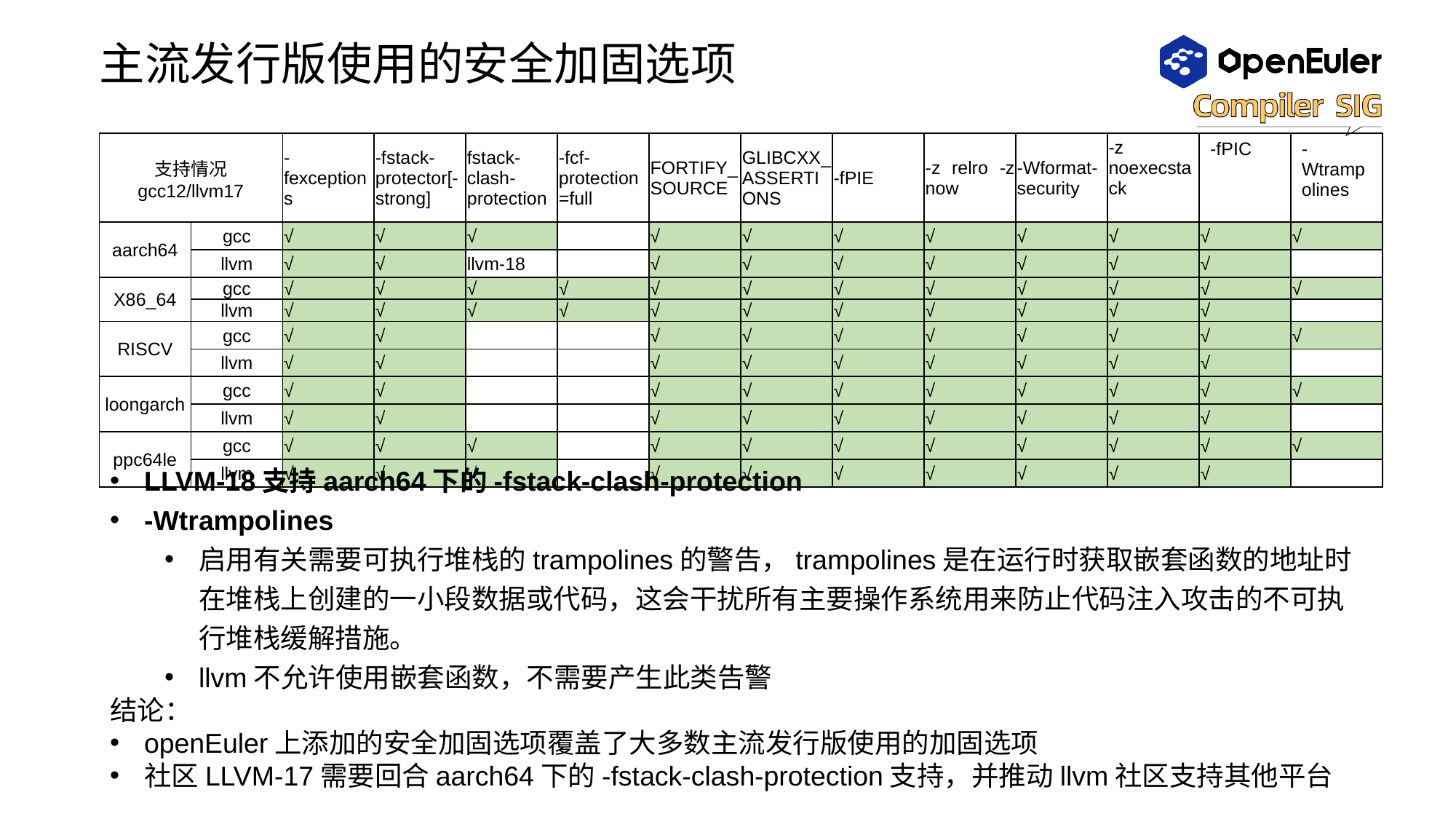

# 主流发行版使用的安全加固选项
| 支持情况 gcc12/llvm17 |  | -fexceptions | -fstack-protector[-strong] | fstack-clash-protection | -fcf-protection=full | FORTIFY\_SOURCE | GLIBCXX\_ASSERTIONS | -fPIE | -z relro -z now | -Wformat-security | -z noexecstack | -fPIC | -Wtrampolines |
| --- | --- | --- | --- | --- | --- | --- | --- | --- | --- | --- | --- | --- | --- |
| aarch64 | gcc | √ | √ | √ |  | √ | √ | √ | √ | √ | √ | √ | √ |
|  | llvm | √ | √ | llvm-18 |  | √ | √ | √ | √ | √ | √ | √ |  |
| X86\_64 | gcc | √ | √ | √ | √ | √ | √ | √ | √ | √ | √ | √ | √ |
|  | llvm | √ | √ | √ | √ | √ | √ | √ | √ | √ | √ | √ |  |
| RISCV | gcc | √ | √ |  |  | √ | √ | √ | √ | √ | √ | √ | √ |
|  | llvm | √ | √ |  |  | √ | √ | √ | √ | √ | √ | √ |  |
| loongarch | gcc | √ | √ |  |  | √ | √ | √ | √ | √ | √ | √ | √ |
|  | llvm | √ | √ |  |  | √ | √ | √ | √ | √ | √ | √ |  |
| ppc64le | gcc | √ | √ | √ |  | √ | √ | √ | √ | √ | √ | √ | √ |
|  | llvm | √ | √ | √ |  | √ | √ | √ | √ | √ | √ | √ |  |
LLVM-18支持aarch64下的-fstack-clash-protection
-Wtrampolines
启用有关需要可执行堆栈的trampolines的警告，trampolines是在运行时获取嵌套函数的地址时在堆栈上创建的一小段数据或代码，这会干扰所有主要操作系统用来防止代码注入攻击的不可执行堆栈缓解措施。
llvm不允许使用嵌套函数，不需要产生此类告警
结论：
openEuler上添加的安全加固选项覆盖了大多数主流发行版使用的加固选项
社区LLVM-17需要回合aarch64下的-fstack-clash-protection支持，并推动llvm社区支持其他平台